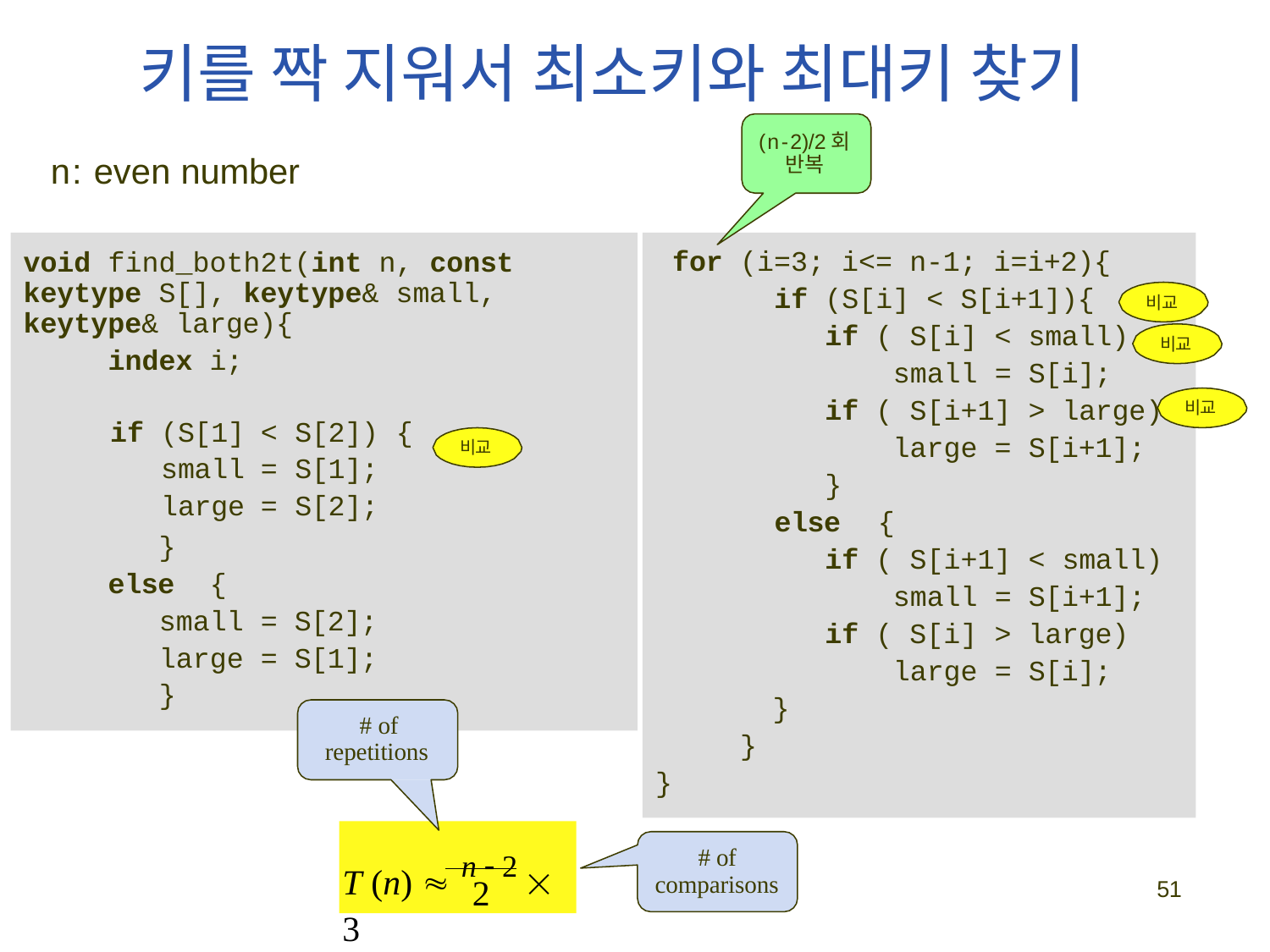

# 키를 짝 지워서 최소키와 최대키 찾기

(n-2)/2회
n: even number
반복

for (i=3; i<= n-1; i=i+2){
if (S[i] < S[i+1]){
if ( S[i] < small) small = S[i];
void find_both2t(int n, const keytype S[], keytype& small, keytype& large){
index i;

비교

비교
if ( S[i+1] > large)
large = S[i+1];
}

비교
| if (S[1] | < | S[2]) | { |
| --- | --- | --- | --- |
| small | = | S[1]; |  |
| large | = | S[2]; |  |

비교
else	{
if ( S[i+1] < small)
small = S[i+1];
if ( S[i] > large) large = S[i];
}
}
else	{
small = S[2]; large = S[1];
}
# of

}
repetitions
}

# of comparisons
T (n) ≈ n − 2 × 3
2
51